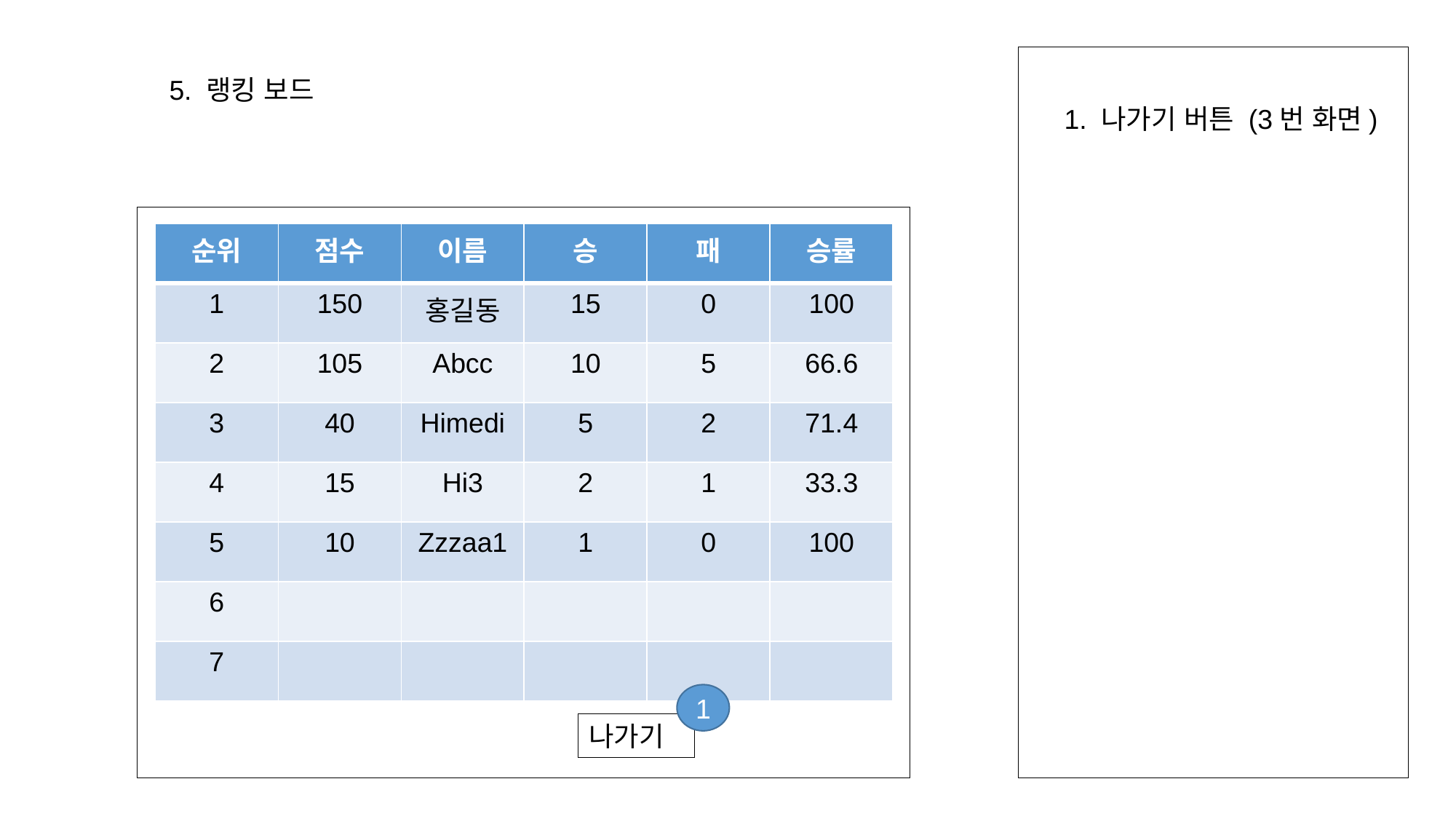

5. 랭킹 보드
1. 나가기 버튼 (3번 화면)

| 순위 | 점수 | 이름 | 승 | 패 | 승률 |
| --- | --- | --- | --- | --- | --- |
| 1 | 150 | 홍길동 | 15 | 0 | 100 |
| 2 | 105 | Abcc | 10 | 5 | 66.6 |
| 3 | 40 | Himedi | 5 | 2 | 71.4 |
| 4 | 15 | Hi3 | 2 | 1 | 33.3 |
| 5 | 10 | Zzzaa1 | 1 | 0 | 100 |
| 6 |  |  |  |  |  |
| 7 |  |  |  |  |  |
1
나가기